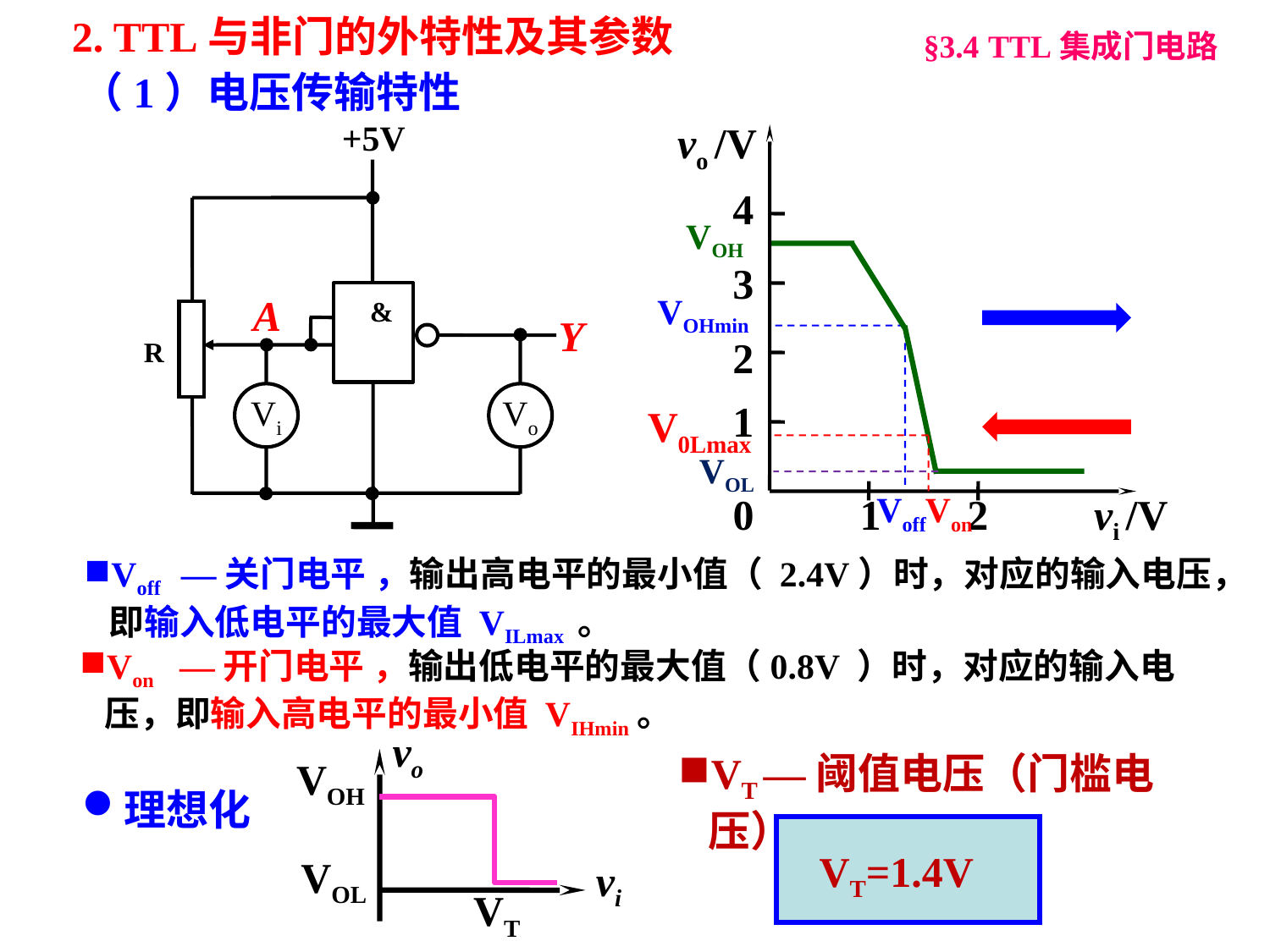

2. TTL与非门的外特性及其参数
§3.4 TTL集成门电路
（1）电压传输特性
+5V

A

Y

R

Vi
Vo

&
vo /V
4

3

2

1

vi /V
0

1
2

VOH
VOHmin

V0Lmax

VOL
Voff
Von
Voff    —关门电平 ，输出高电平的最小值（ 2.4V）时，对应的输入电压，即输入低电平的最大值 VILmax 。
Von     —开门电平 ，输出低电平的最大值（0.8V ）时，对应的输入电压，即输入高电平的最小值 VIHmin。
vo
VOH

VOL
vi

理想化
VT
VT —阈值电压（门槛电压）

VT=1.4V